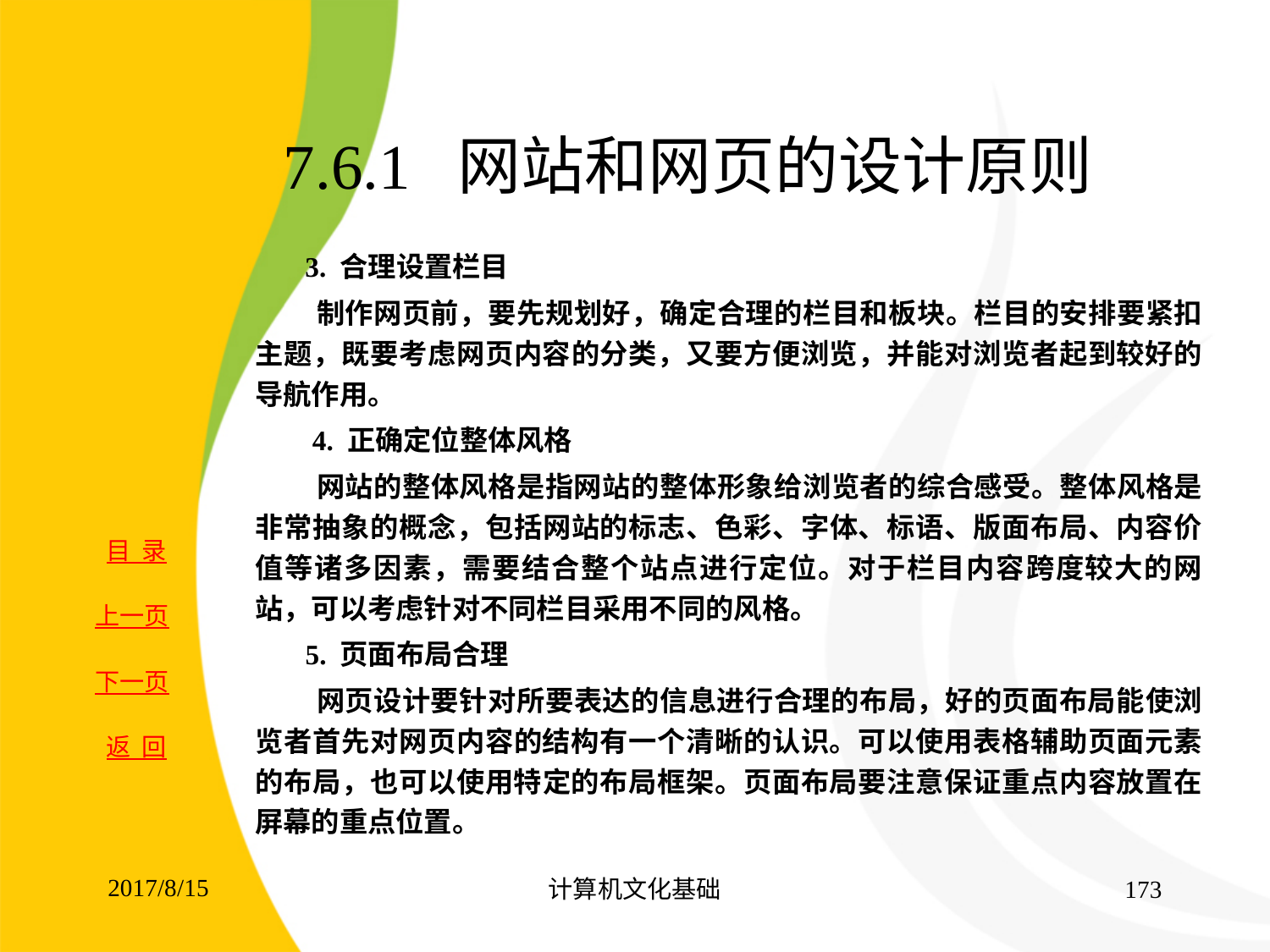

# 7.6.1  网站和网页的设计原则
                     3. 合理设置栏目
               制作网页前，要先规划好，确定合理的栏目和板块。栏目的安排要紧扣主题，既要考虑网页内容的分类，又要方便浏览，并能对浏览者起到较好的导航作用。
               4. 正确定位整体风格
               网站的整体风格是指网站的整体形象给浏览者的综合感受。整体风格是非常抽象的概念，包括网站的标志、色彩、字体、标语、版面布局、内容价值等诸多因素，需要结合整个站点进行定位。对于栏目内容跨度较大的网站，可以考虑针对不同栏目采用不同的风格。
              5. 页面布局合理
               网页设计要针对所要表达的信息进行合理的布局，好的页面布局能使浏览者首先对网页内容的结构有一个清晰的认识。可以使用表格辅助页面元素的布局，也可以使用特定的布局框架。页面布局要注意保证重点内容放置在屏幕的重点位置。
2017/8/15
计算机文化基础
173